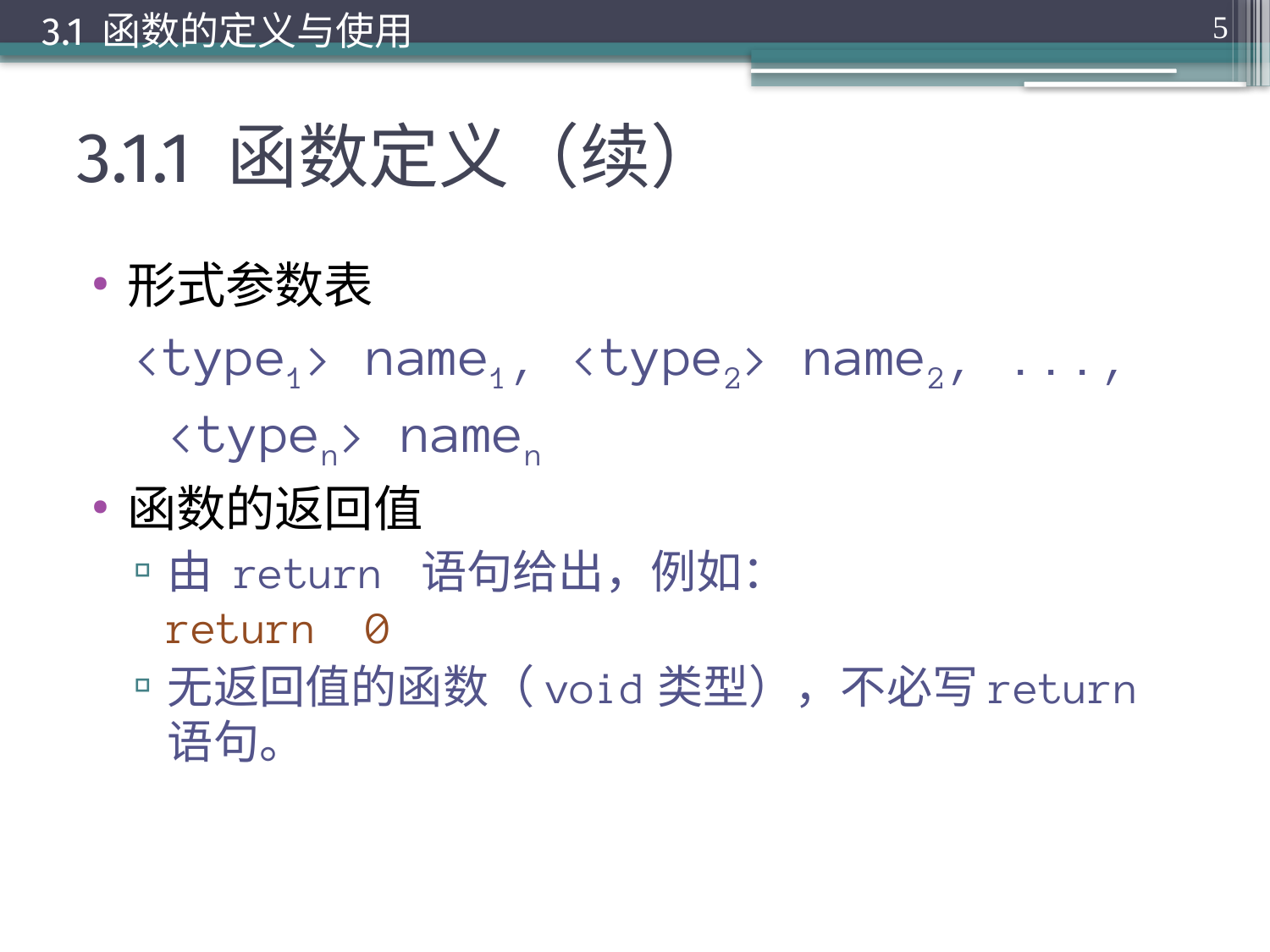

3.1 函数的定义与使用
5
# 3.1.1 函数定义（续）
形式参数表
<type1> name1, <type2> name2, ..., <typen> namen
函数的返回值
由 return 语句给出，例如：
return  0
无返回值的函数（void类型），不必写return语句。